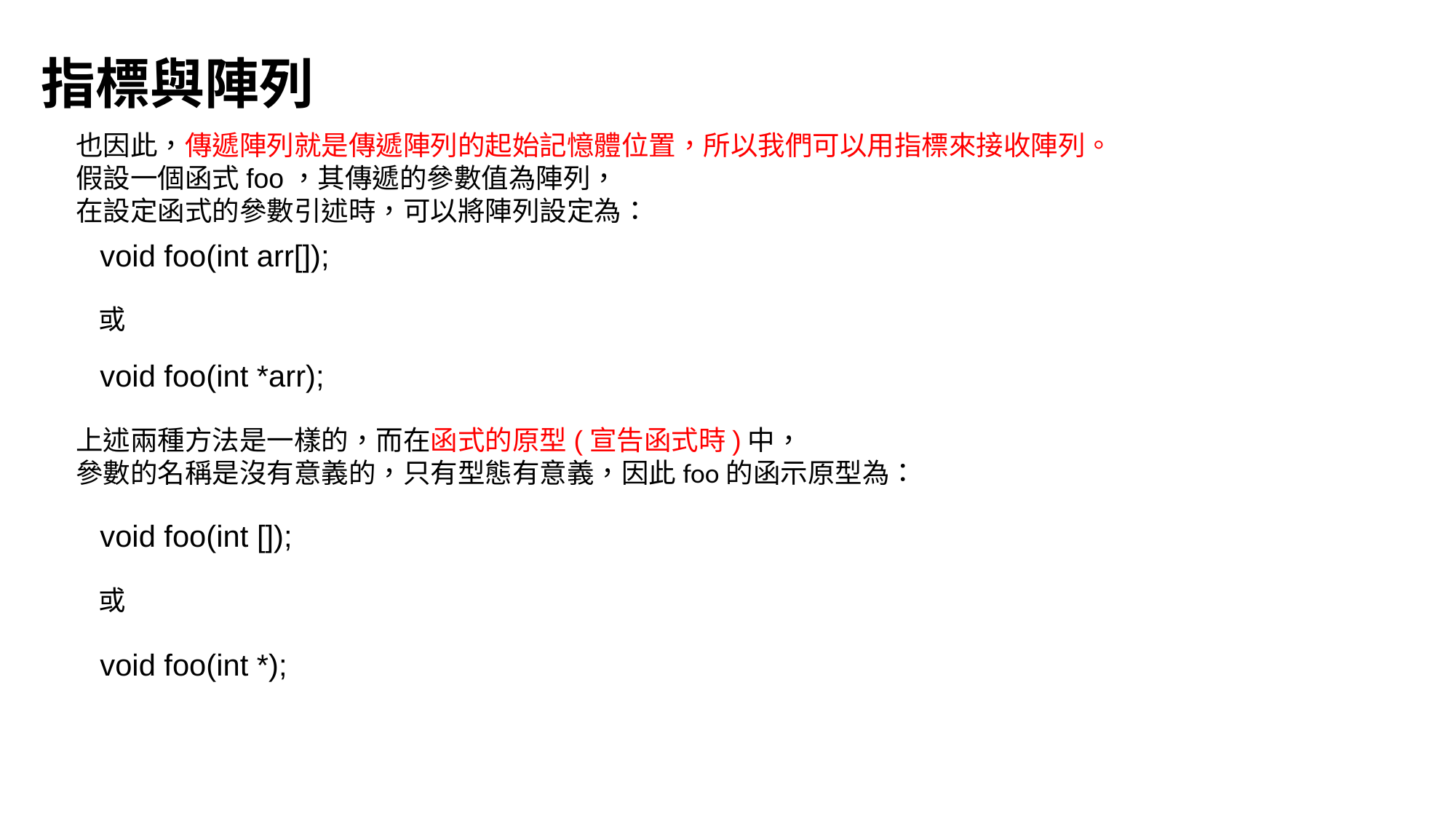

# 指標與陣列
也因此，傳遞陣列就是傳遞陣列的起始記憶體位置，所以我們可以用指標來接收陣列。
假設一個函式foo，其傳遞的參數值為陣列，
在設定函式的參數引述時，可以將陣列設定為：

void foo(int arr[]);
或
void foo(int *arr);
上述兩種方法是一樣的，而在函式的原型(宣告函式時)中，
參數的名稱是沒有意義的，只有型態有意義，因此foo的函示原型為：
void foo(int []);
或
void foo(int *);